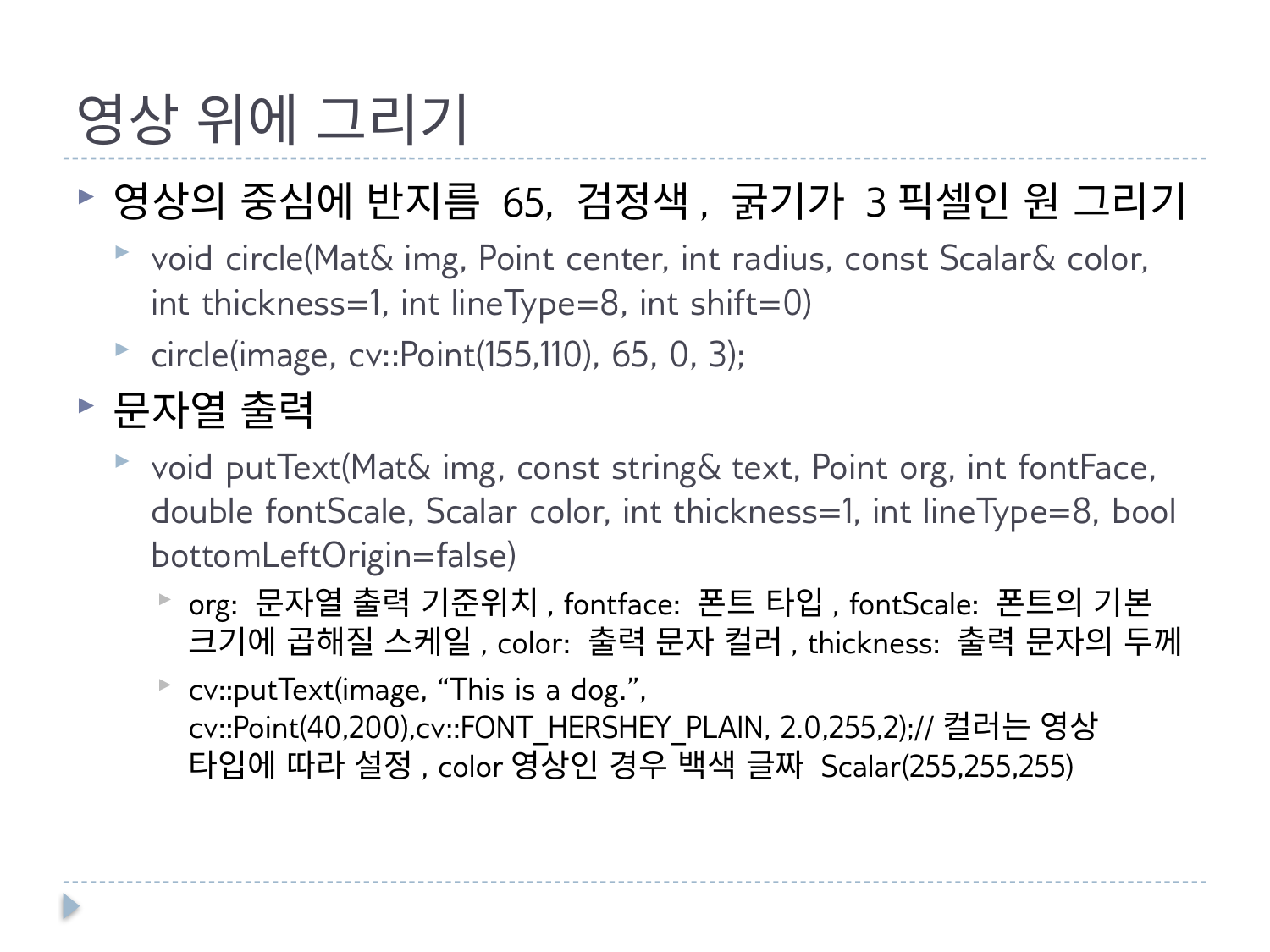

# 영상 위에 그리기
영상의 중심에 반지름 65, 검정색, 굵기가 3픽셀인 원 그리기
void circle(Mat& img, Point center, int radius, const Scalar& color, int thickness=1, int lineType=8, int shift=0)
circle(image, cv::Point(155,110), 65, 0, 3);
문자열 출력
void putText(Mat& img, const string& text, Point org, int fontFace, double fontScale, Scalar color, int thickness=1, int lineType=8, bool bottomLeftOrigin=false)
org: 문자열 출력 기준위치, fontface: 폰트 타입, fontScale: 폰트의 기본 크기에 곱해질 스케일, color: 출력 문자 컬러, thickness: 출력 문자의 두께
cv::putText(image, “This is a dog.”, cv::Point(40,200),cv::FONT_HERSHEY_PLAIN, 2.0,255,2);//컬러는 영상 타입에 따라 설정, color영상인 경우 백색 글짜 Scalar(255,255,255)